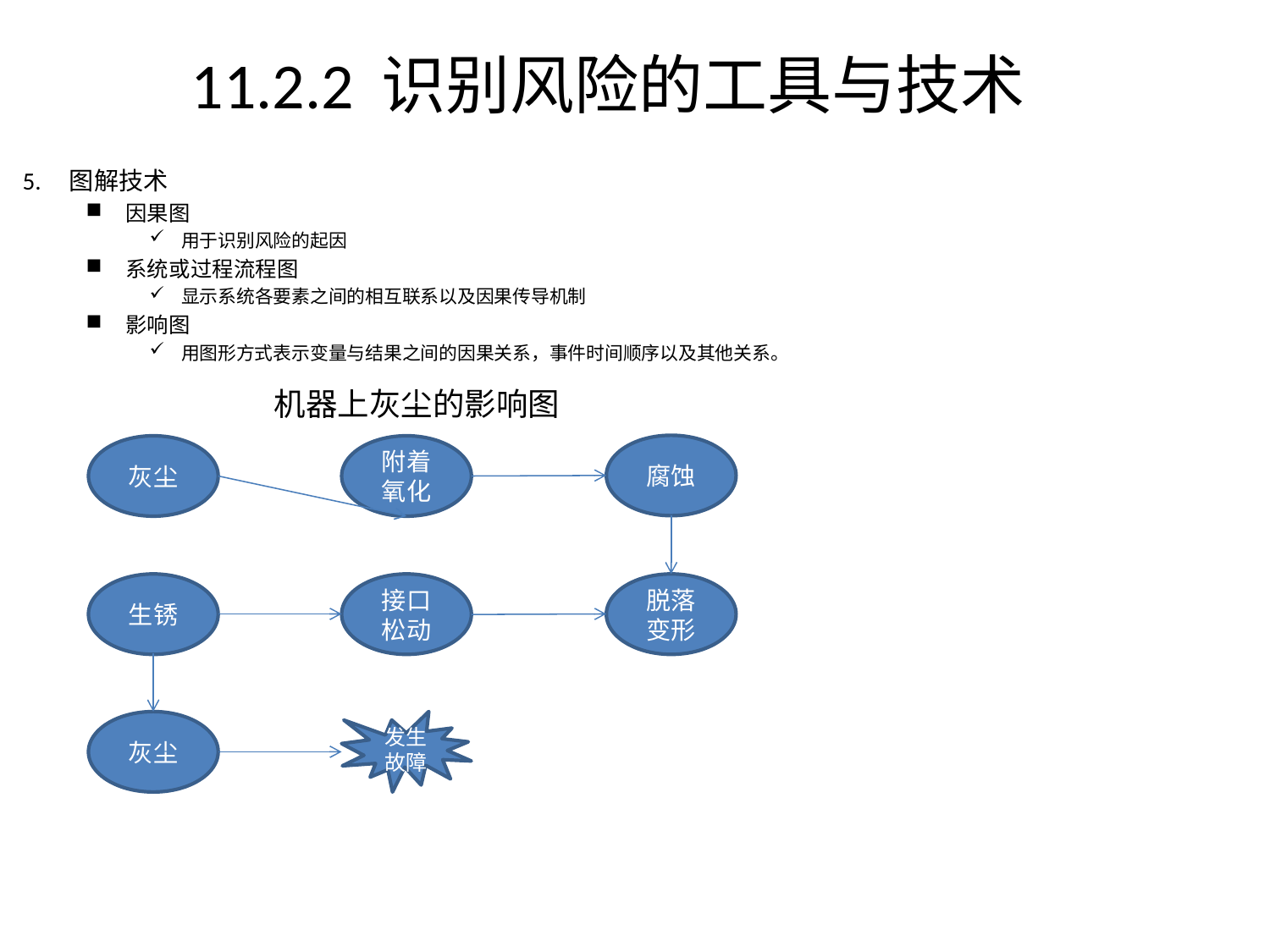

# 11.2.2 识别风险的工具与技术
5.    图解技术
因果图
用于识别风险的起因
系统或过程流程图
显示系统各要素之间的相互联系以及因果传导机制
影响图
用图形方式表示变量与结果之间的因果关系，事件时间顺序以及其他关系。
机器上灰尘的影响图
腐蚀
灰尘
附着氧化
生锈
接口松动
脱落变形
发生故障
灰尘